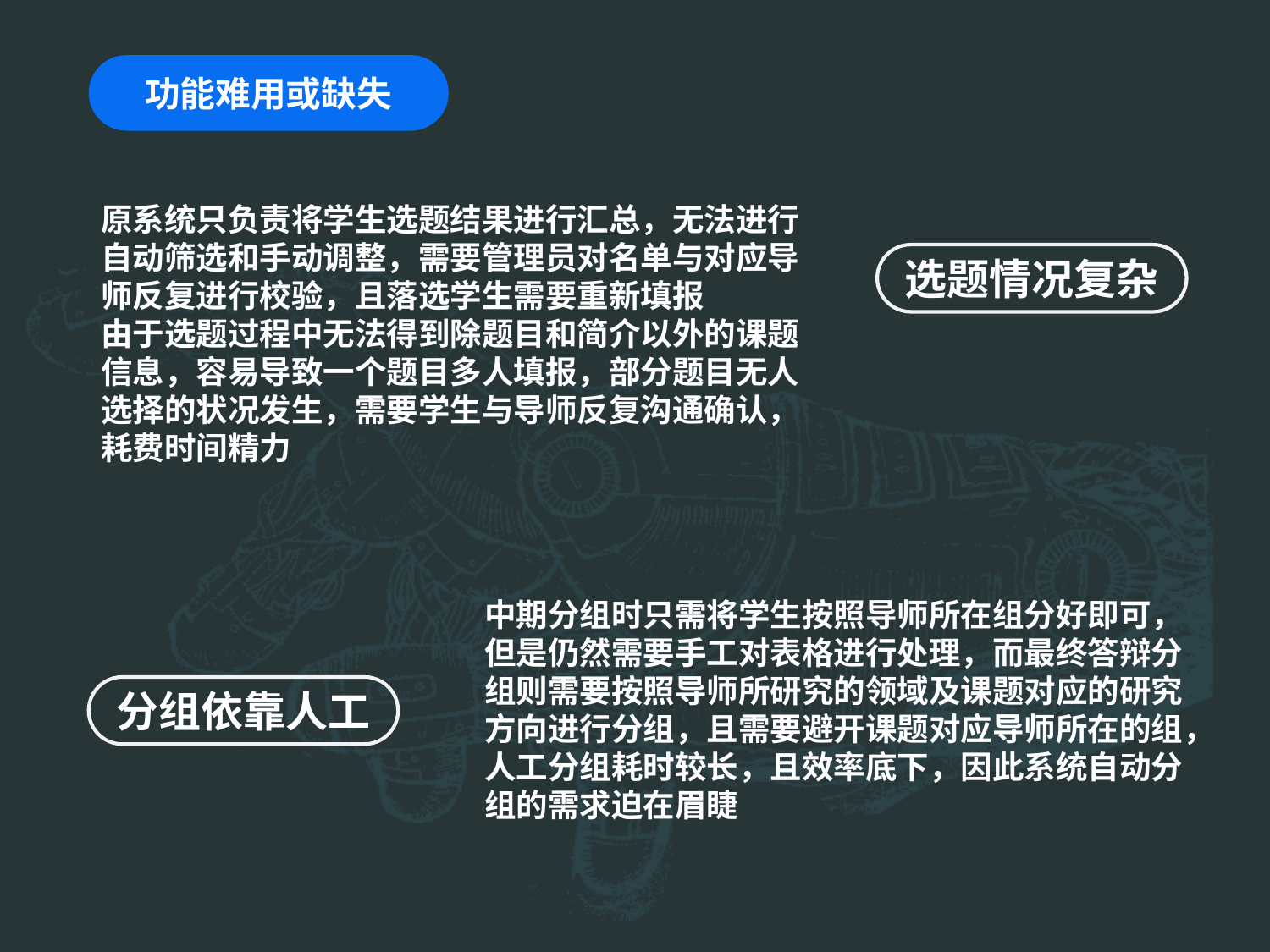

功能难用或缺失
原系统只负责将学生选题结果进行汇总，无法进行自动筛选和手动调整，需要管理员对名单与对应导师反复进行校验，且落选学生需要重新填报
由于选题过程中无法得到除题目和简介以外的课题信息，容易导致一个题目多人填报，部分题目无人选择的状况发生，需要学生与导师反复沟通确认，耗费时间精力
选题情况复杂
中期分组时只需将学生按照导师所在组分好即可，但是仍然需要手工对表格进行处理，而最终答辩分组则需要按照导师所研究的领域及课题对应的研究方向进行分组，且需要避开课题对应导师所在的组，人工分组耗时较长，且效率底下，因此系统自动分组的需求迫在眉睫
分组依靠人工